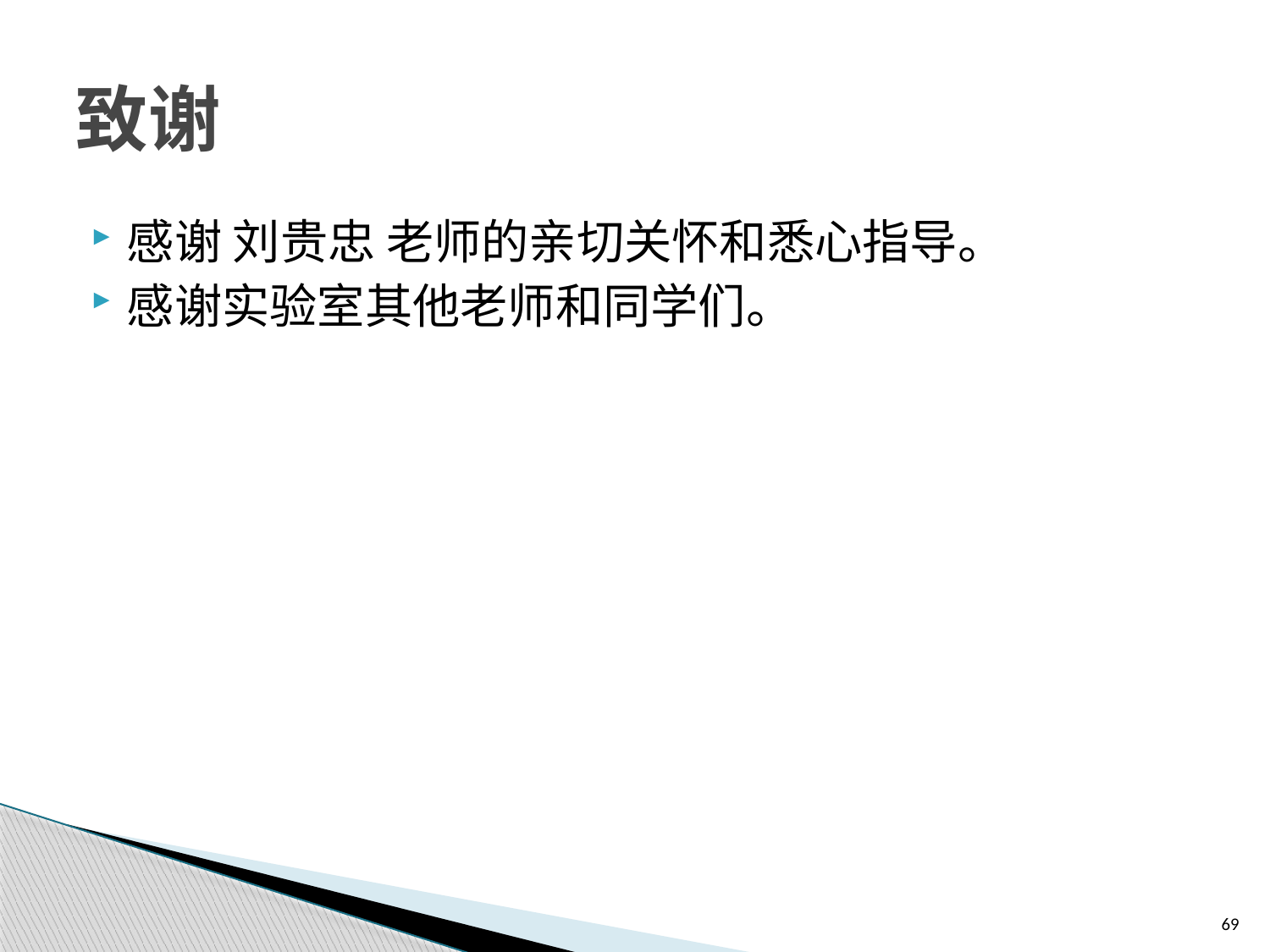

# 致谢
感谢 刘贵忠 老师的亲切关怀和悉心指导。
感谢实验室其他老师和同学们。
69